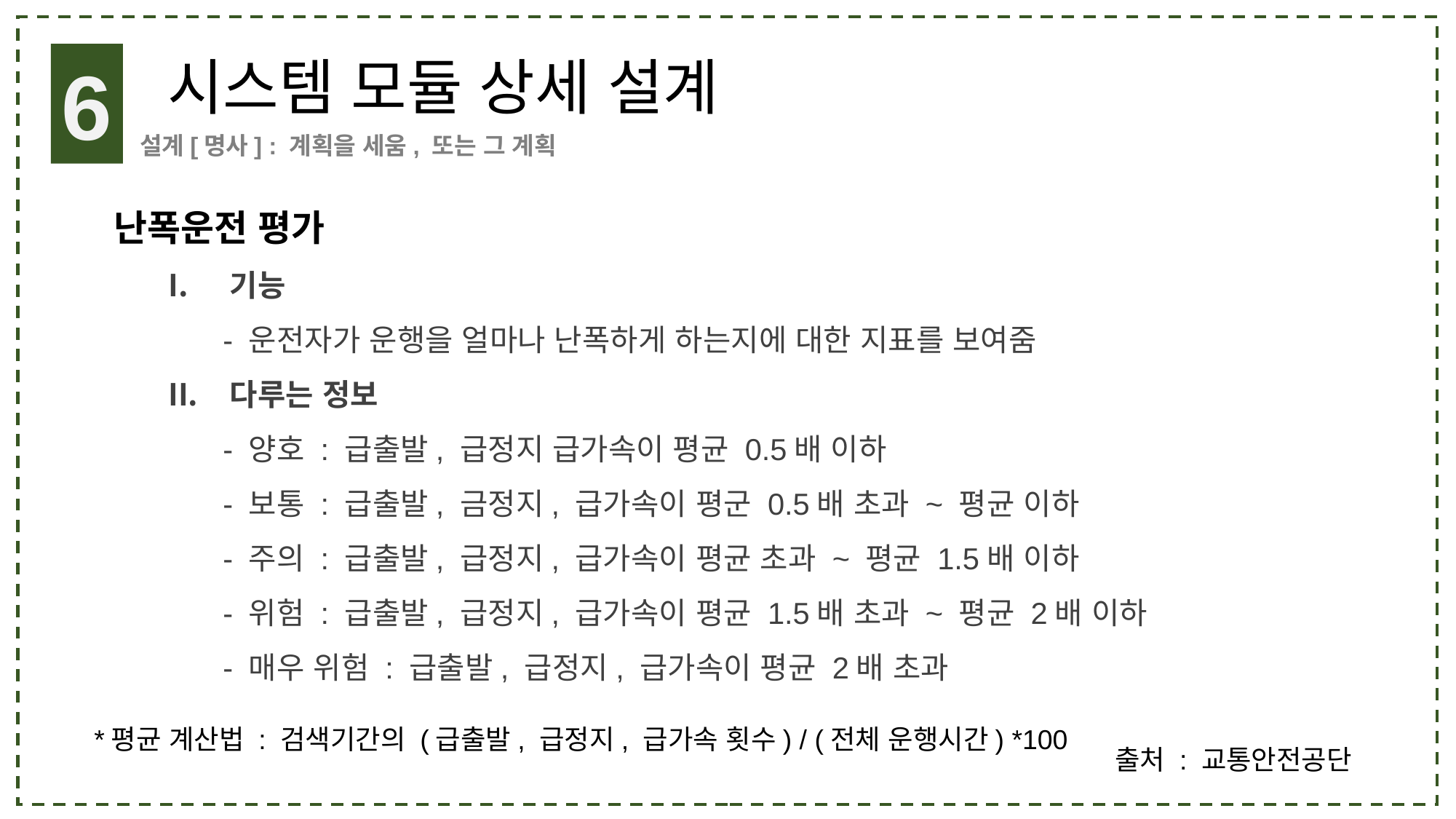

6
시스템 모듈 상세 설계
설계[명사] : 계획을 세움, 또는 그 계획
난폭운전 평가
기능
- 운전자가 운행을 얼마나 난폭하게 하는지에 대한 지표를 보여줌
다루는 정보
- 양호 : 급출발, 급정지 급가속이 평균 0.5배 이하
- 보통 : 급출발, 금정지, 급가속이 평군 0.5배 초과 ~ 평균 이하
- 주의 : 급출발, 급정지, 급가속이 평균 초과 ~ 평균 1.5배 이하
- 위험 : 급출발, 급정지, 급가속이 평균 1.5배 초과 ~ 평균 2배 이하
- 매우 위험 : 급출발, 급정지, 급가속이 평균 2배 초과
*평균 계산법 : 검색기간의 (급출발, 급정지, 급가속 횟수) / (전체 운행시간) *100
출처 : 교통안전공단